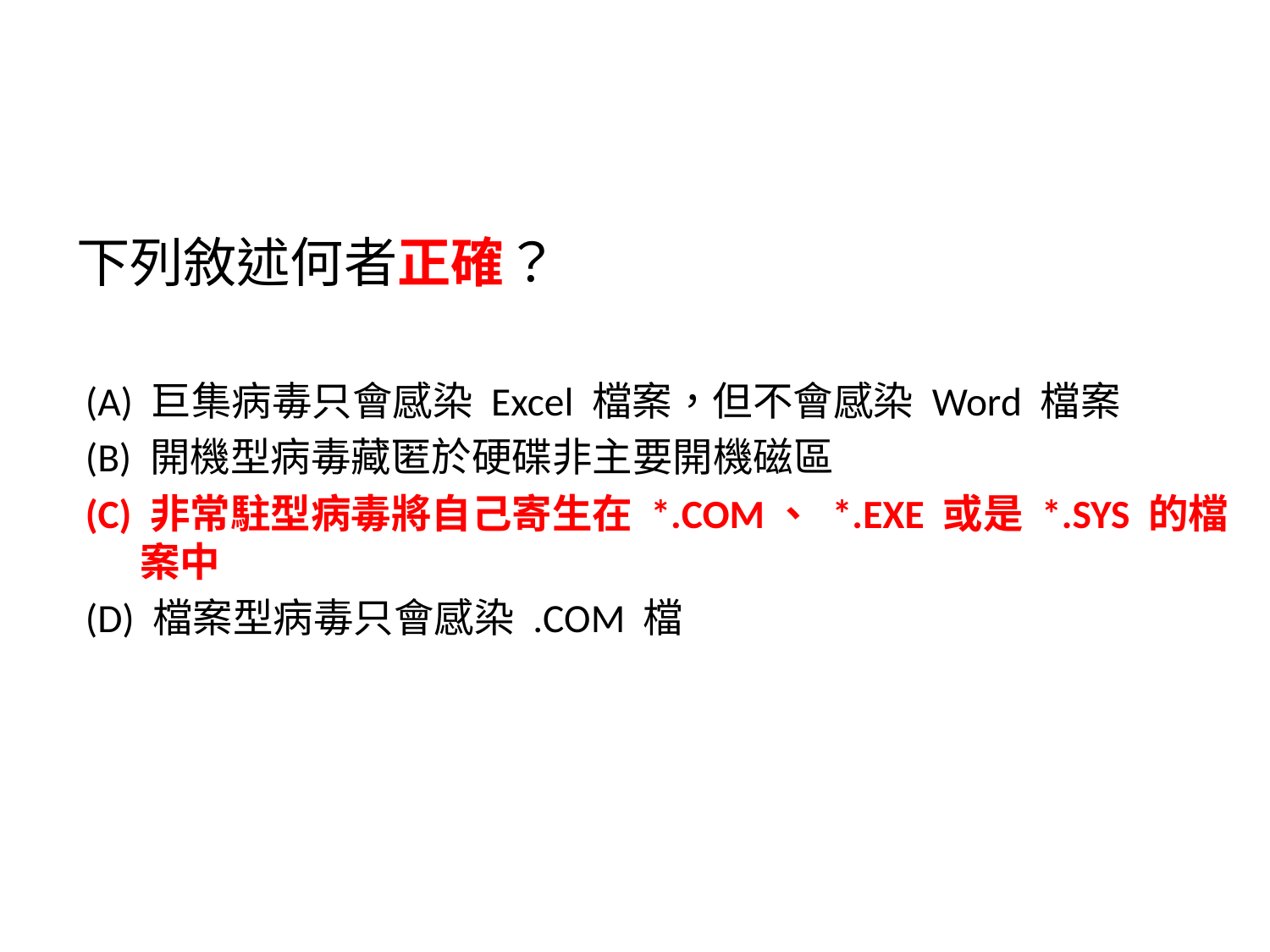

下列敘述何者正確？

 (A) 巨集病毒只會感染 Excel 檔案，但不會感染 Word 檔案
 (B) 開機型病毒藏匿於硬碟非主要開機磁區
 (C) 非常駐型病毒將自己寄生在 *.COM、 *.EXE 或是 *.SYS 的檔
       案中
 (D) 檔案型病毒只會感染 .COM 檔